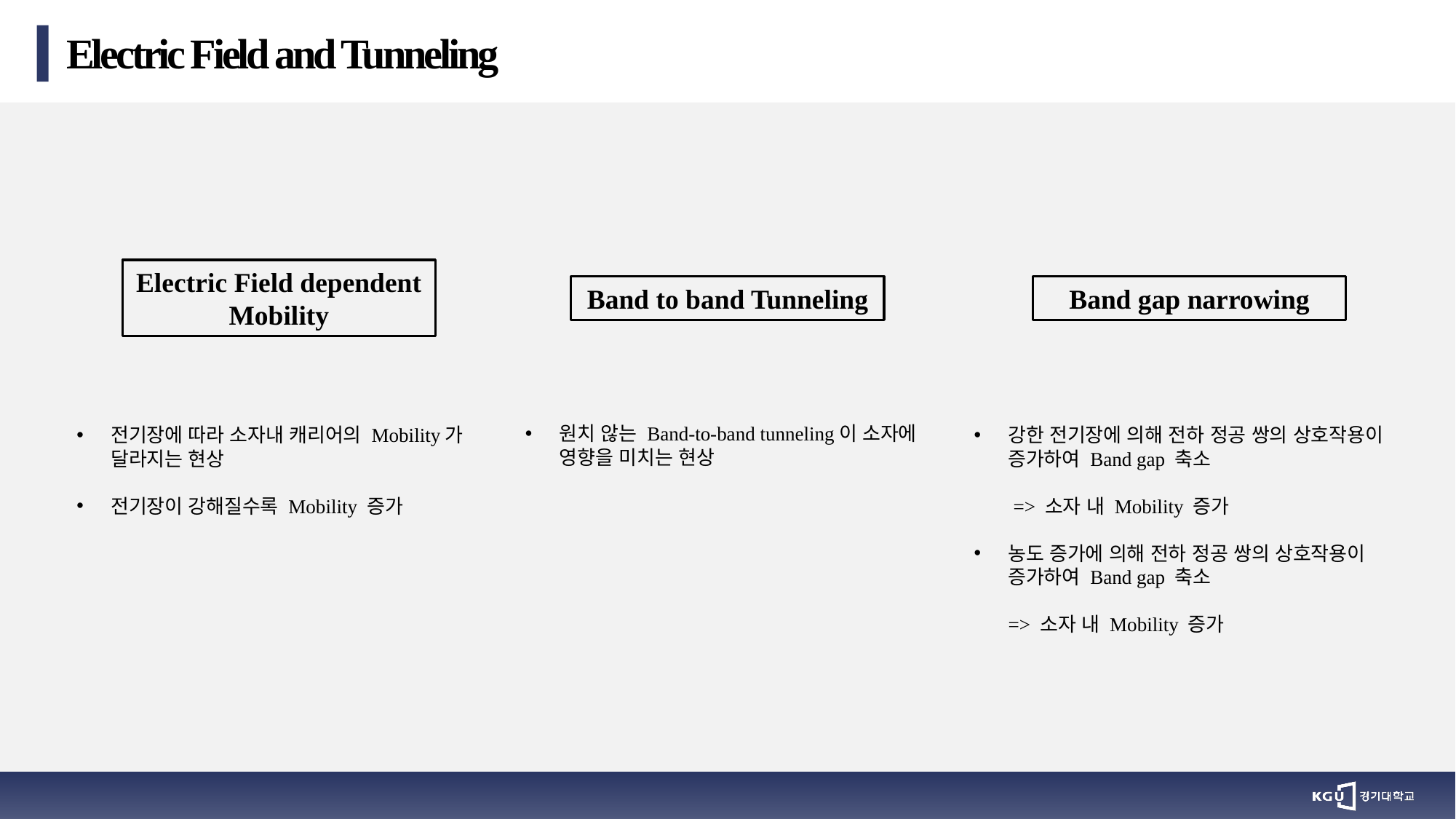

Electric Field and Tunneling

Electric Field dependent
Mobility
Band to band Tunneling
Band gap narrowing
원치 않는 Band-to-band tunneling이 소자에 영향을 미치는 현상
전기장에 따라 소자내 캐리어의 Mobility가 달라지는 현상

전기장이 강해질수록 Mobility 증가
강한 전기장에 의해 전하 정공 쌍의 상호작용이 증가하여 Band gap 축소

        => 소자 내 Mobility 증가

농도 증가에 의해 전하 정공 쌍의 상호작용이 증가하여 Band gap 축소

       => 소자 내 Mobility 증가